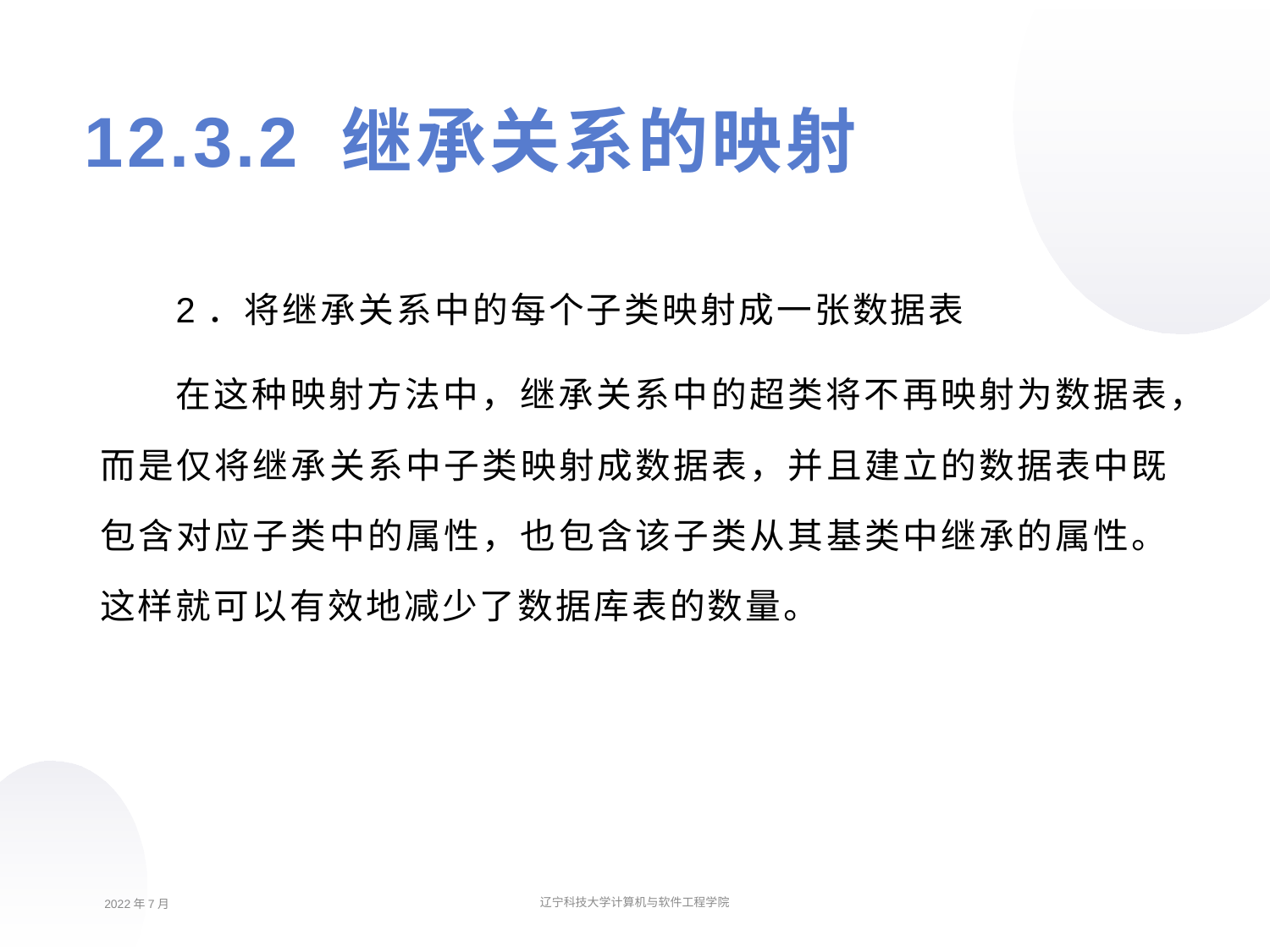

12.3.2 继承关系的映射
2．将继承关系中的每个子类映射成一张数据表
在这种映射方法中，继承关系中的超类将不再映射为数据表，而是仅将继承关系中子类映射成数据表，并且建立的数据表中既包含对应子类中的属性，也包含该子类从其基类中继承的属性。这样就可以有效地减少了数据库表的数量。

2022年7月
辽宁科技大学计算机与软件工程学院
39